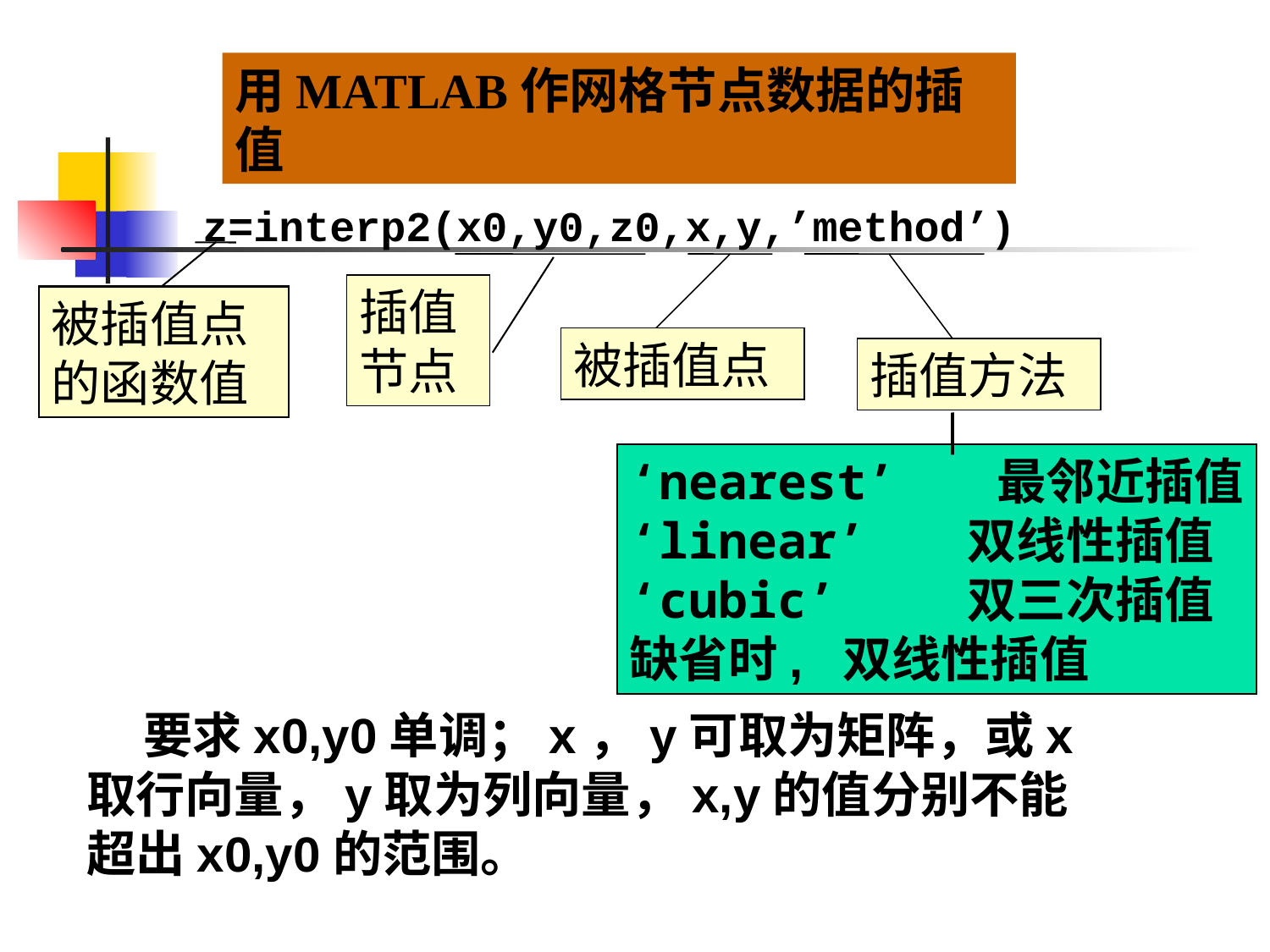

用MATLAB作网格节点数据的插值
z=interp2(x0,y0,z0,x,y,’method’)

被插值点的函数值

插值节点

被插值点

插值方法

‘nearest’   最邻近插值
‘linear’   双线性插值
‘cubic’    双三次插值
缺省时,  双线性插值
    要求x0,y0单调；x，y可取为矩阵，或x取行向量，y取为列向量，x,y的值分别不能超出x0,y0的范围。